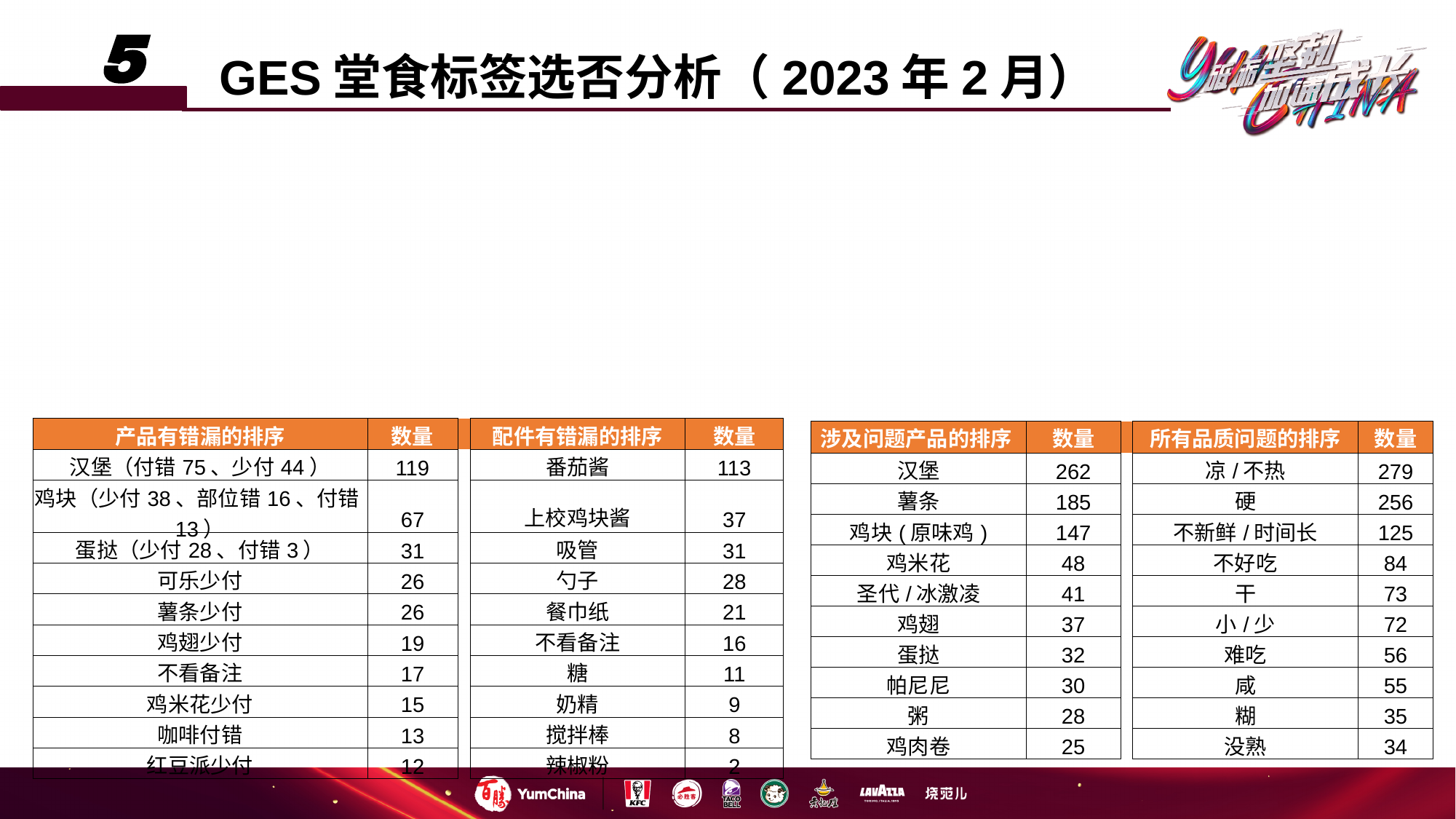

5
GES堂食标签选否分析（2023年2月）

| 产品有错漏的排序 | 数量 |  | 配件有错漏的排序 | 数量 |
| --- | --- | --- | --- | --- |
| 汉堡（付错75、少付44） | 119 |  | 番茄酱 | 113 |
| 鸡块（少付38、部位错16、付错13） | 67 |  | 上校鸡块酱 | 37 |
| 蛋挞（少付28、付错3） | 31 |  | 吸管 | 31 |
| 可乐少付 | 26 |  | 勺子 | 28 |
| 薯条少付 | 26 |  | 餐巾纸 | 21 |
| 鸡翅少付 | 19 |  | 不看备注 | 16 |
| 不看备注 | 17 |  | 糖 | 11 |
| 鸡米花少付 | 15 |  | 奶精 | 9 |
| 咖啡付错 | 13 |  | 搅拌棒 | 8 |
| 红豆派少付 | 12 |  | 辣椒粉 | 2 |
| 涉及问题产品的排序 | 数量 |  | 所有品质问题的排序 | 数量 |
| --- | --- | --- | --- | --- |
| 汉堡 | 262 |  | 凉/不热 | 279 |
| 薯条 | 185 |  | 硬 | 256 |
| 鸡块(原味鸡) | 147 |  | 不新鲜/时间长 | 125 |
| 鸡米花 | 48 |  | 不好吃 | 84 |
| 圣代/冰激凌 | 41 |  | 干 | 73 |
| 鸡翅 | 37 |  | 小/少 | 72 |
| 蛋挞 | 32 |  | 难吃 | 56 |
| 帕尼尼 | 30 |  | 咸 | 55 |
| 粥 | 28 |  | 糊 | 35 |
| 鸡肉卷 | 25 |  | 没熟 | 34 |